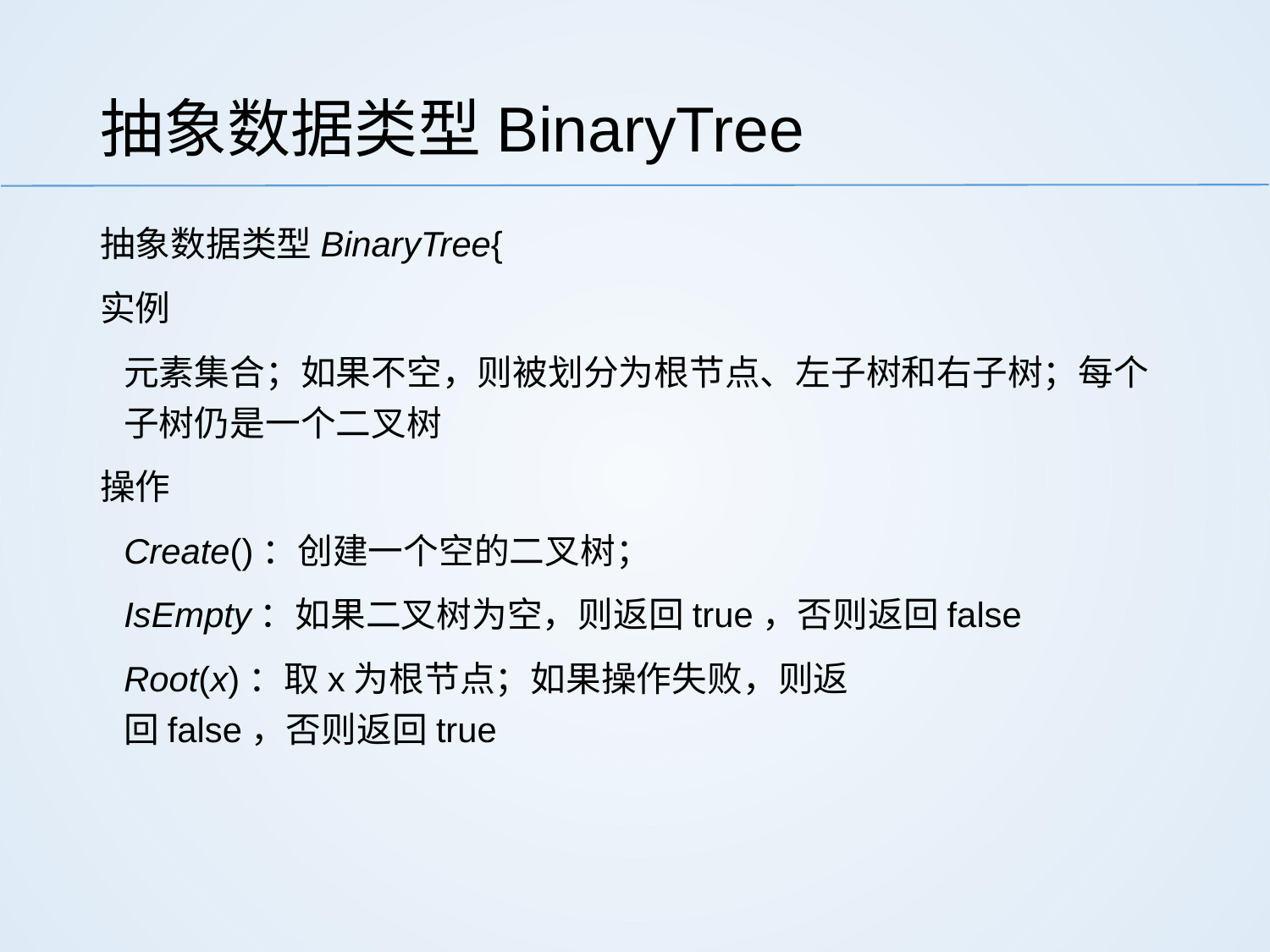

# 抽象数据类型BinaryTree
抽象数据类型BinaryTree{
实例
	元素集合；如果不空，则被划分为根节点、左子树和右子树；每个子树仍是一个二叉树
操作
	Create()：创建一个空的二叉树；
	IsEmpty：如果二叉树为空，则返回true，否则返回false
	Root(x)：取x为根节点；如果操作失败，则返			回false，否则返回true
34